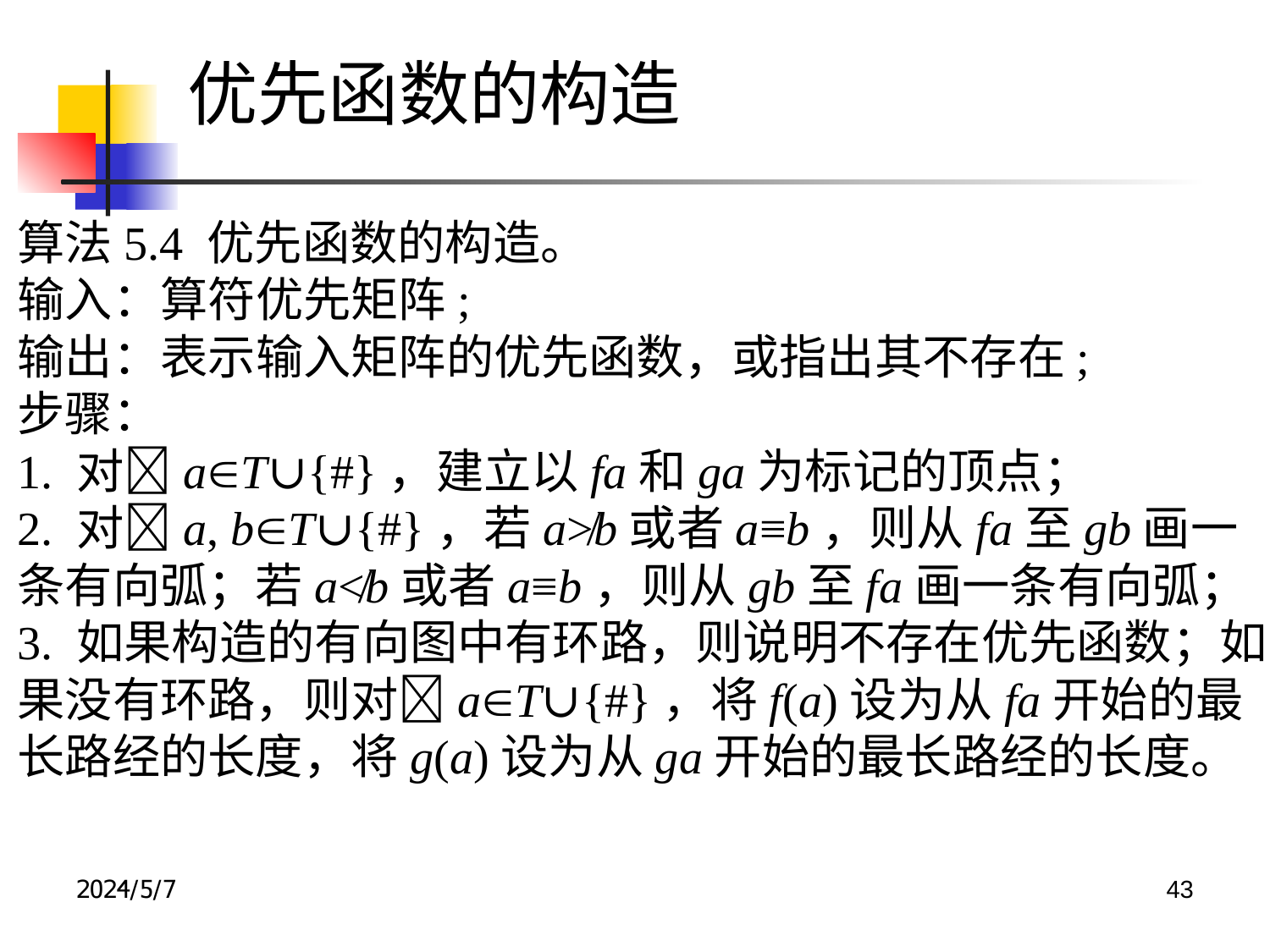

优先函数的构造
算法5.4 优先函数的构造。
输入：算符优先矩阵;
输出：表示输入矩阵的优先函数，或指出其不存在;
步骤：
1. 对∀a∈T∪{#}，建立以fa和ga为标记的顶点；
2. 对∀a, b∈T∪{#}，若a≯b或者a≡b，则从fa至gb画一条有向弧；若a≮b或者a≡b，则从gb至fa画一条有向弧；
3. 如果构造的有向图中有环路，则说明不存在优先函数；如果没有环路，则对∀a∈T∪{#}，将f(a)设为从fa开始的最长路经的长度，将g(a)设为从ga开始的最长路经的长度。
2024/5/7
43